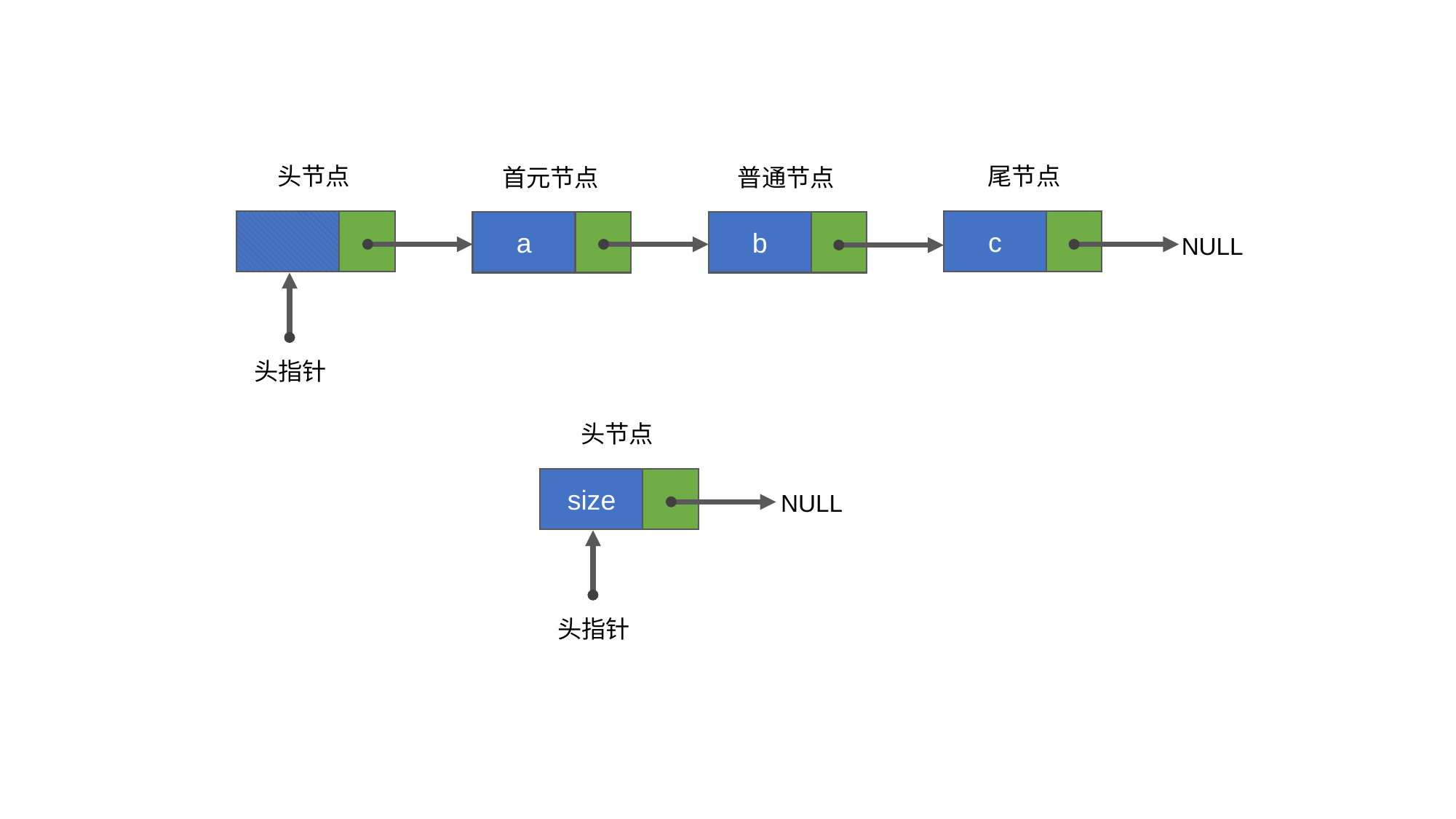

头节点
尾节点
首元节点
普通节点

c

a

b

NULL

头指针
头节点
size

NULL

头指针